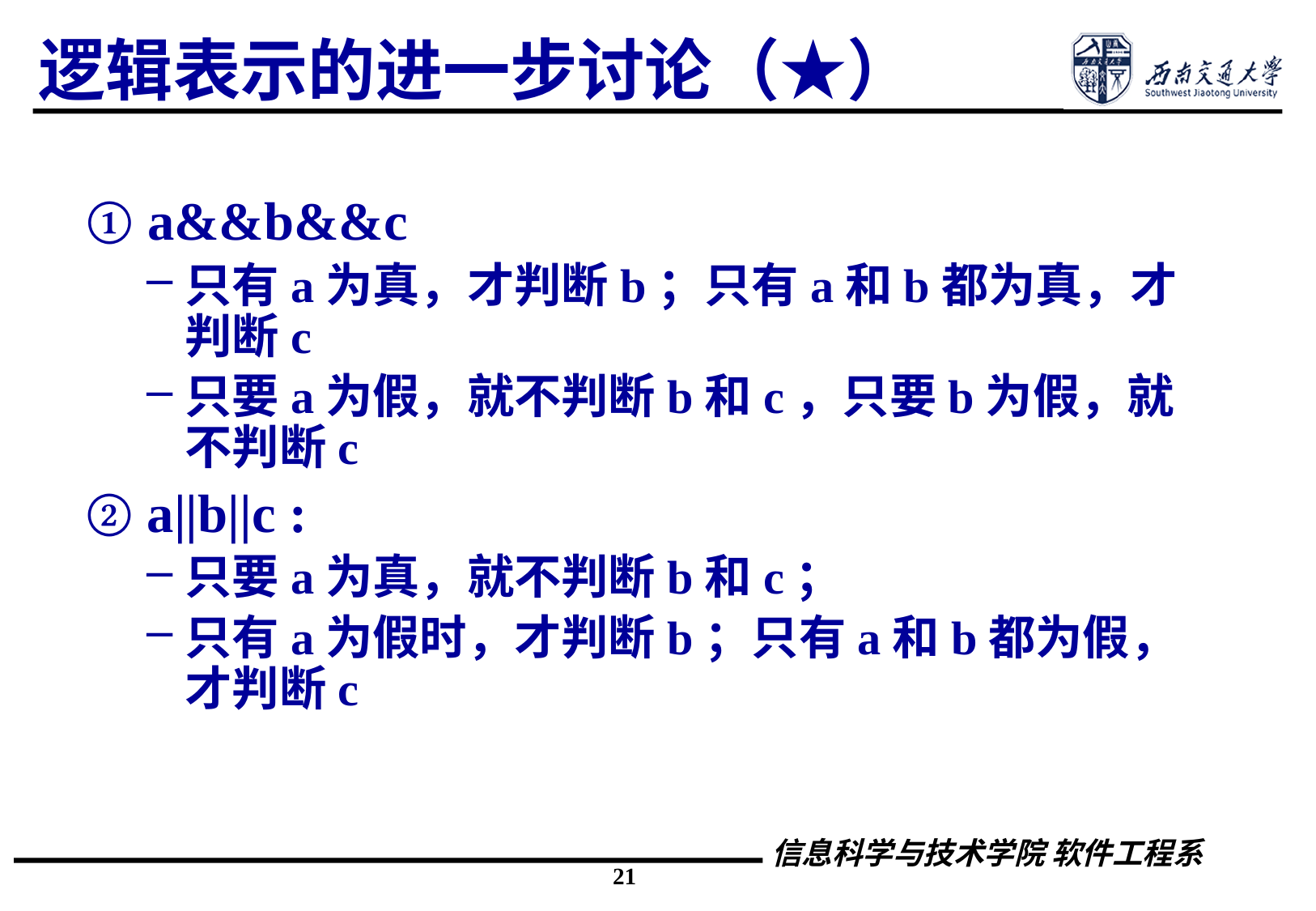

# 逻辑表示的进一步讨论（★）
① a&&b&&c
只有a为真，才判断b；只有a和b都为真，才判断c
只要a为假，就不判断b和c，只要b为假，就不判断c
② a||b||c :
只要a为真，就不判断b和c；
只有a为假时，才判断b；只有a和b都为假，才判断c
21